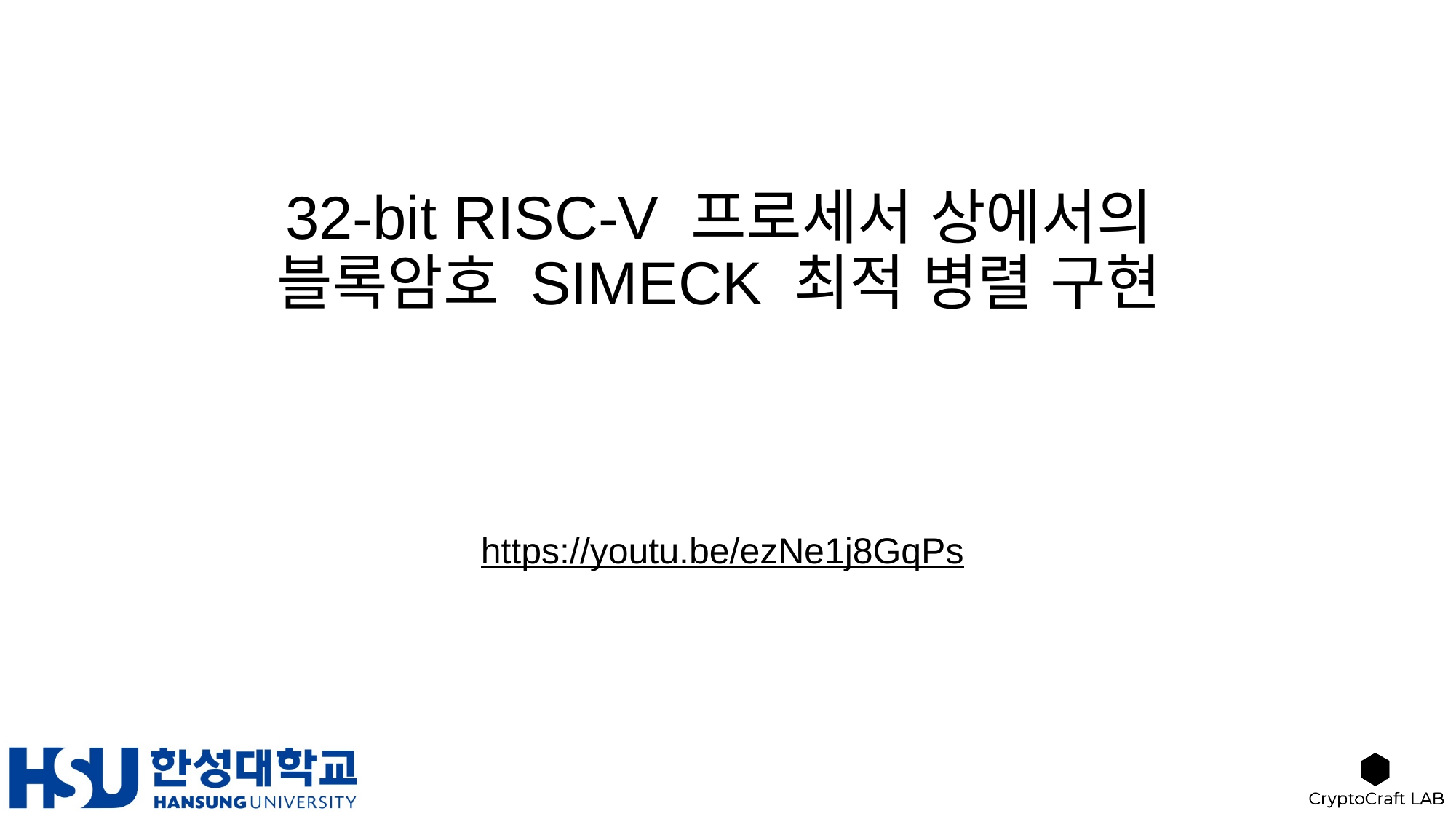

# 32-bit RISC-V 프로세서 상에서의 블록암호 SIMECK 최적 병렬 구현
https://youtu.be/ezNe1j8GqPs